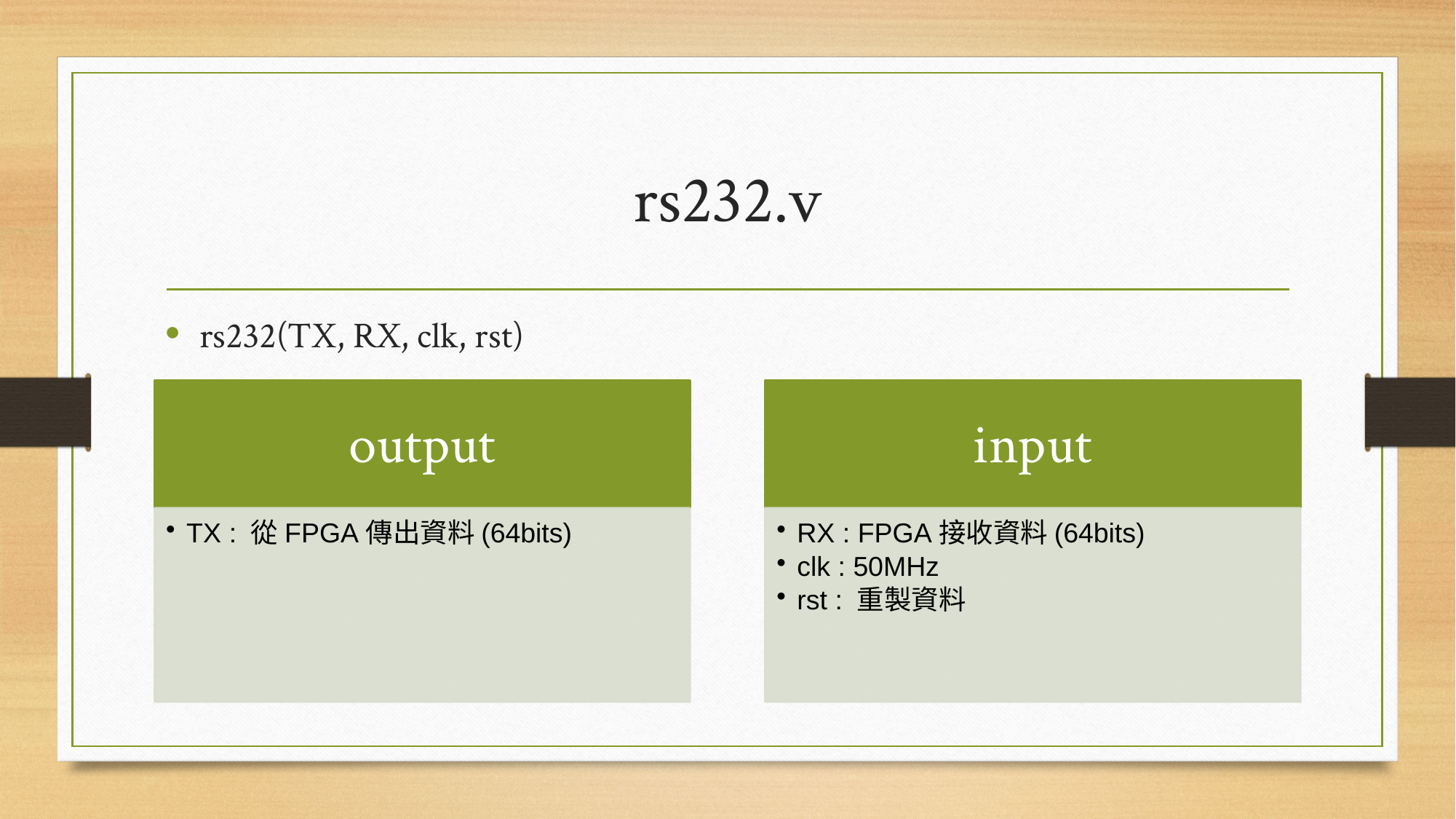

# rs232.v
rs232(TX, RX, clk, rst)
output
TX : 從FPGA傳出資料(64bits)
input
RX : FPGA接收資料(64bits)
clk : 50MHz
rst : 重製資料